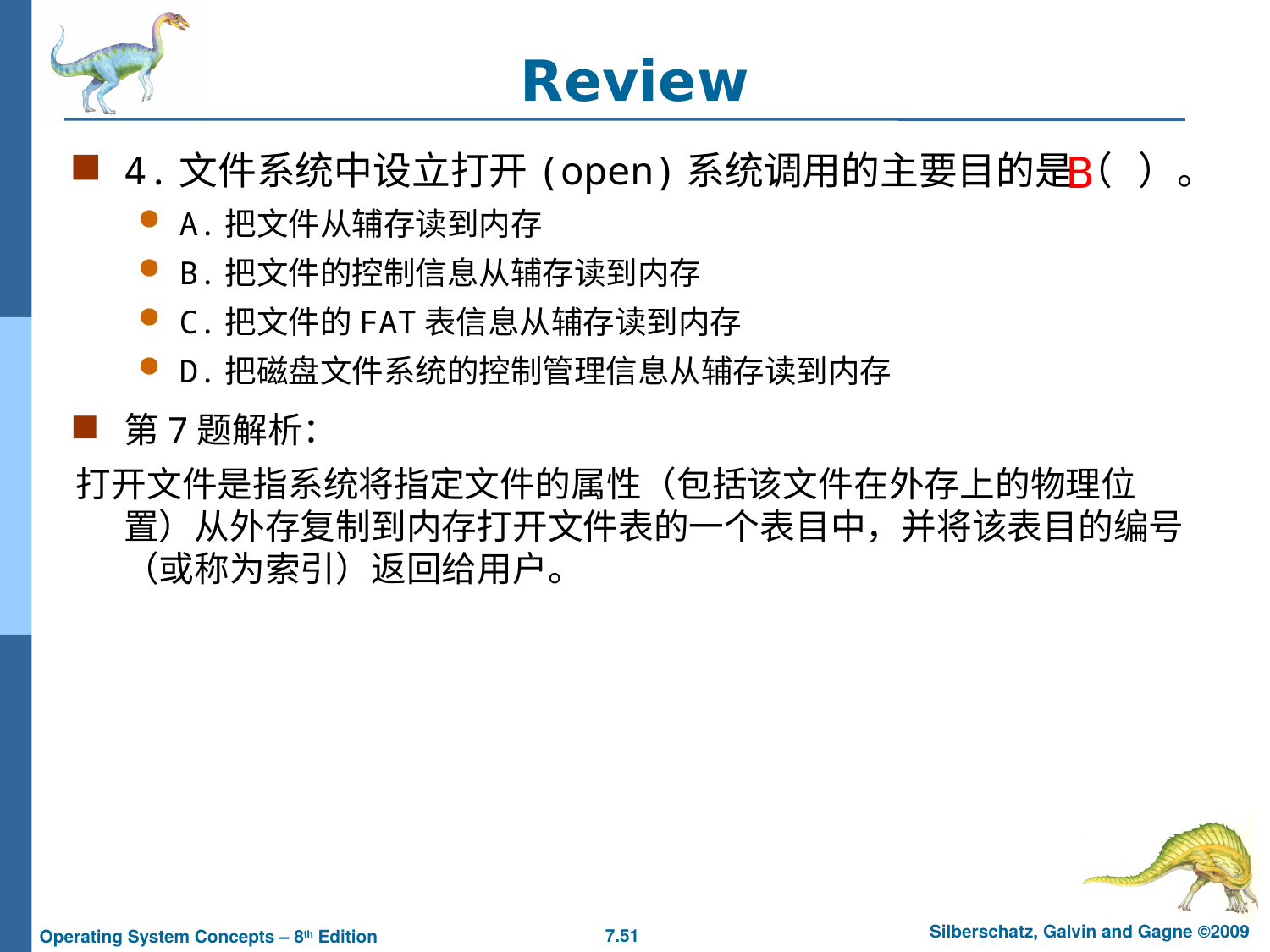

# Review
4.文件系统中设立打开(open)系统调用的主要目的是（   ）。
A.把文件从辅存读到内存
B.把文件的控制信息从辅存读到内存
C.把文件的FAT表信息从辅存读到内存
D.把磁盘文件系统的控制管理信息从辅存读到内存
B
第7题解析：
打开文件是指系统将指定文件的属性（包括该文件在外存上的物理位置）从外存复制到内存打开文件表的一个表目中，并将该表目的编号（或称为索引）返回给用户。